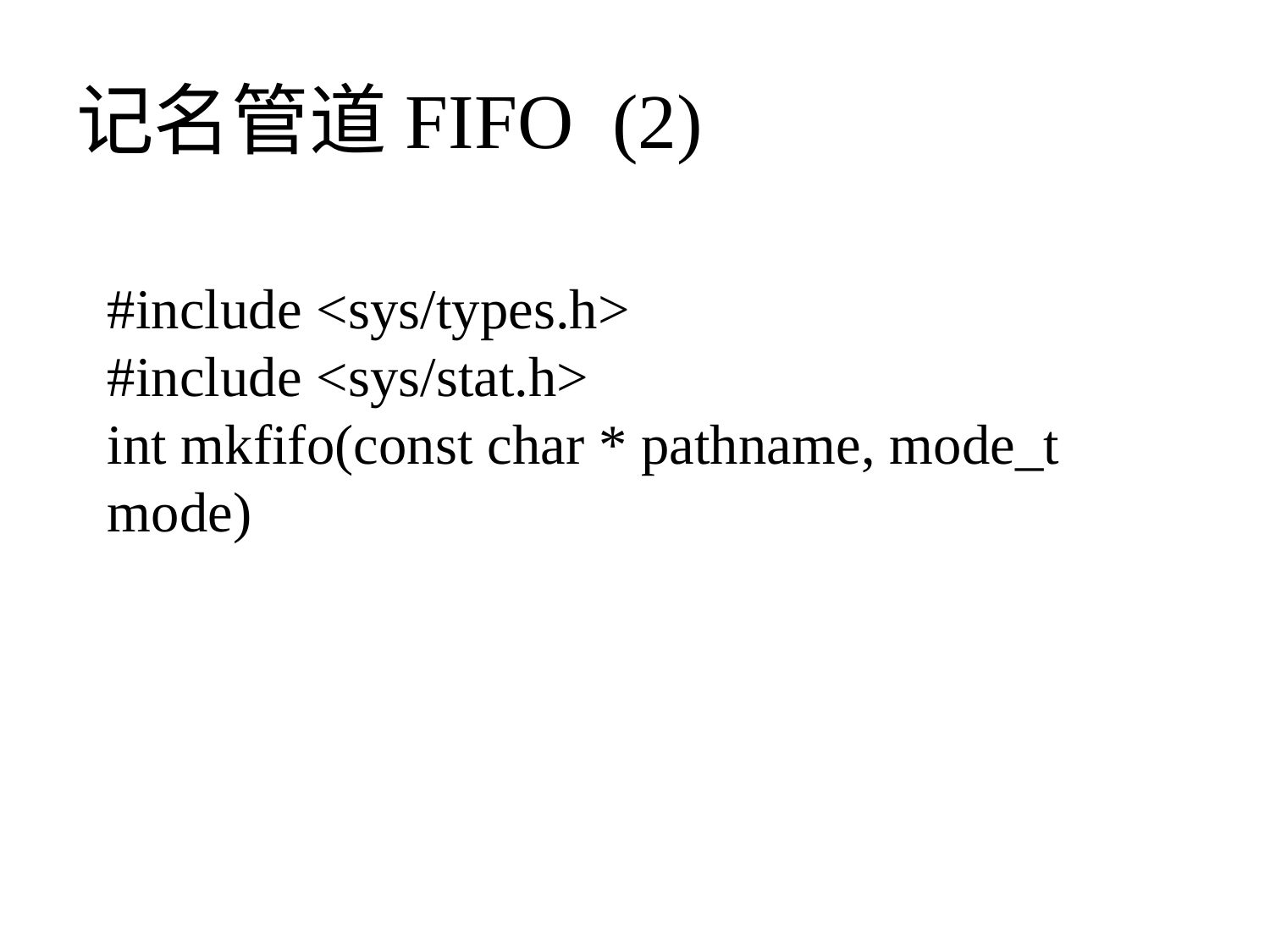

# 记名管道FIFO  (2)
#include <sys/types.h>
#include <sys/stat.h>
int mkfifo(const char * pathname, mode_t mode)